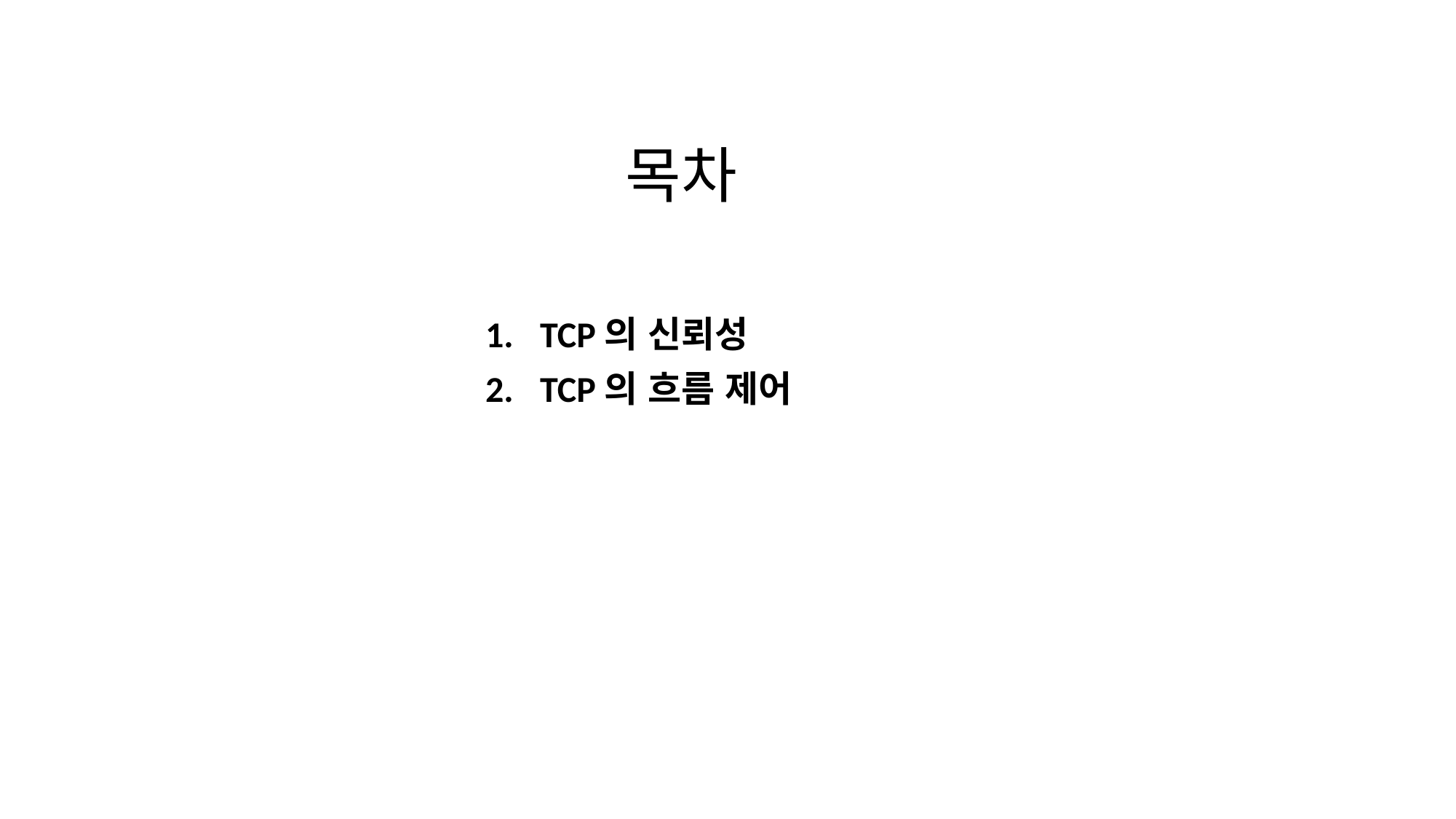

# 목차
TCP의 신뢰성
TCP의 흐름 제어